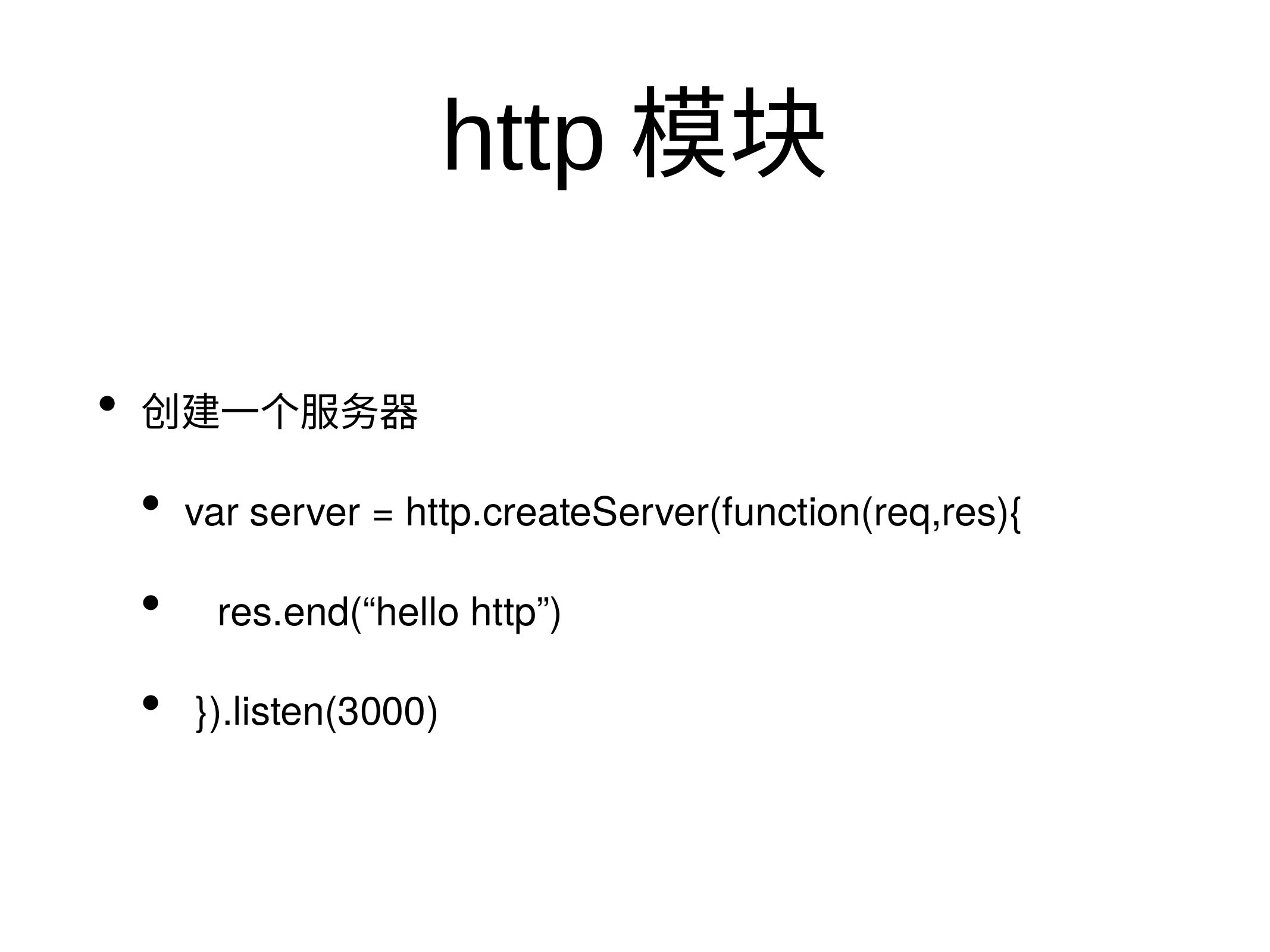

# http模块
创建一个服务器
var server = http.createServer(function(req,res){
   res.end(“hello http”)
 }).listen(3000)